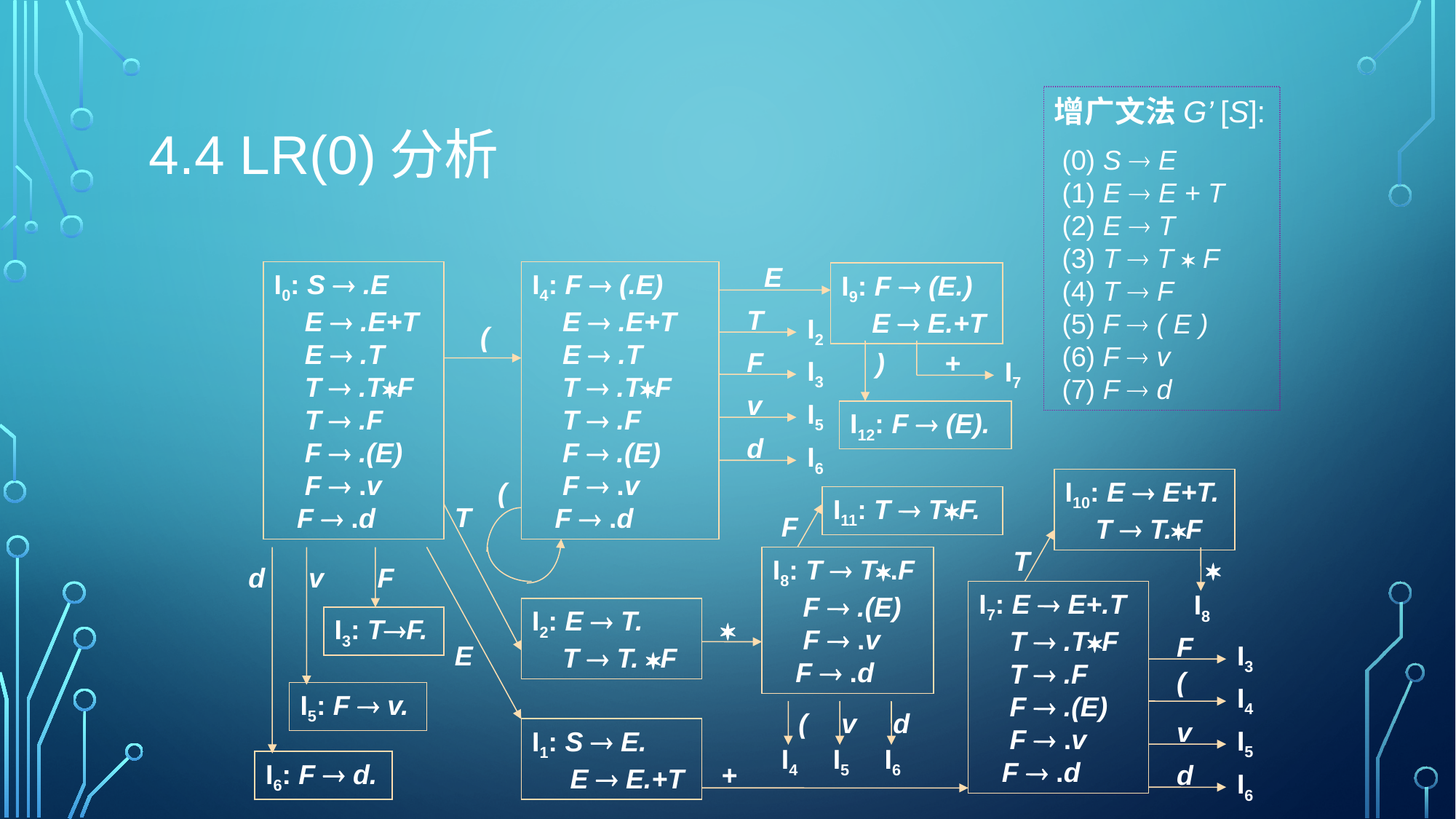

增广文法G’ [S]:

 (0) S → E
 (1) E → E + T
 (2) E → T
 (3) T → T ∗ F
 (4) T → F
 (5) F → ( E )
 (6) F → v
 (7) F → d
4.4 LR(0)分析
E
I0: S → .E
    E → .E+T
    E → .T
    T → .T∗F
    T → .F
    F → .(E)
    F → .v
   F → .d
I4: F → (.E)
    E → .E+T
    E → .T
    T → .T∗F
    T → .F
    F → .(E)
    F → .v
   F → .d
I9: F → (E.)
    E → E.+T

T
I2
(

F
)
+

I3
I7

v
I5
I12: F → (E).

d
I6

I10: E → E+T.
    T → T.∗F
(
I11: T → T∗F.
T

F

T

∗

I8: T → T∗.F
    F → .(E)
    F → .v
   F → .d

d
v
F
I7: E → E+.T
    T → .T∗F
    T → .F
    F → .(E)
    F → .v
   F → .d
I8
I2: E → T.
    T → T. ∗F
∗
I3: T→F.
F
E
I3

(
I4
I5: F → v.

(
v
d

v
I5
I1: S → E.
     E → E.+T
I4
I5
I6

I6: F → d.
+
d
I6